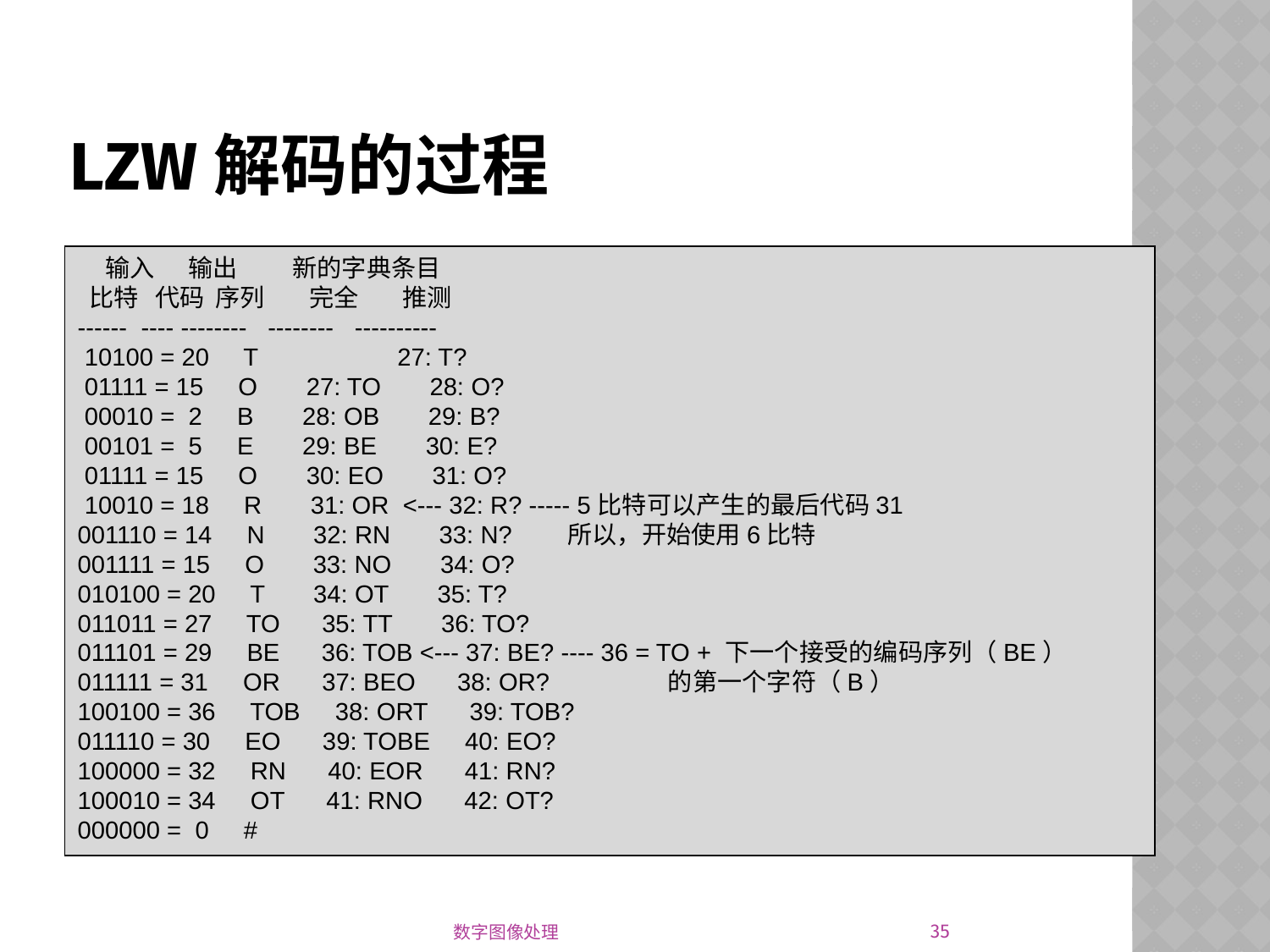

# LZW解码的过程

    输入      输出          新的字典条目
 比特   代码  序列        完全        推测
------  ---- --------   --------   ----------
 10100 = 20     T                    27: T?
 01111 = 15     O       27: TO       28: O?
 00010 =  2     B       28: OB       29: B?
 00101 =  5     E       29: BE       30: E?
 01111 = 15     O       30: EO       31: O?
 10010 = 18     R       31: OR  <--- 32: R? ----- 5比特可以产生的最后代码31
001110 = 14     N       32: RN       33: N?       所以，开始使用6比特
001111 = 15     O       33: NO       34: O?
010100 = 20     T       34: OT       35: T?
011011 = 27     TO      35: TT       36: TO?
011101 = 29     BE      36: TOB <--- 37: BE? ---- 36 = TO + 下一个接受的编码序列（BE）
011111 = 31     OR      37: BEO      38: OR?                的第一个字符（B）
100100 = 36     TOB     38: ORT      39: TOB?
011110 = 30     EO      39: TOBE     40: EO?
100000 = 32     RN      40: EOR      41: RN?
100010 = 34     OT      41: RNO      42: OT?
000000 =  0     #
35
数字图像处理